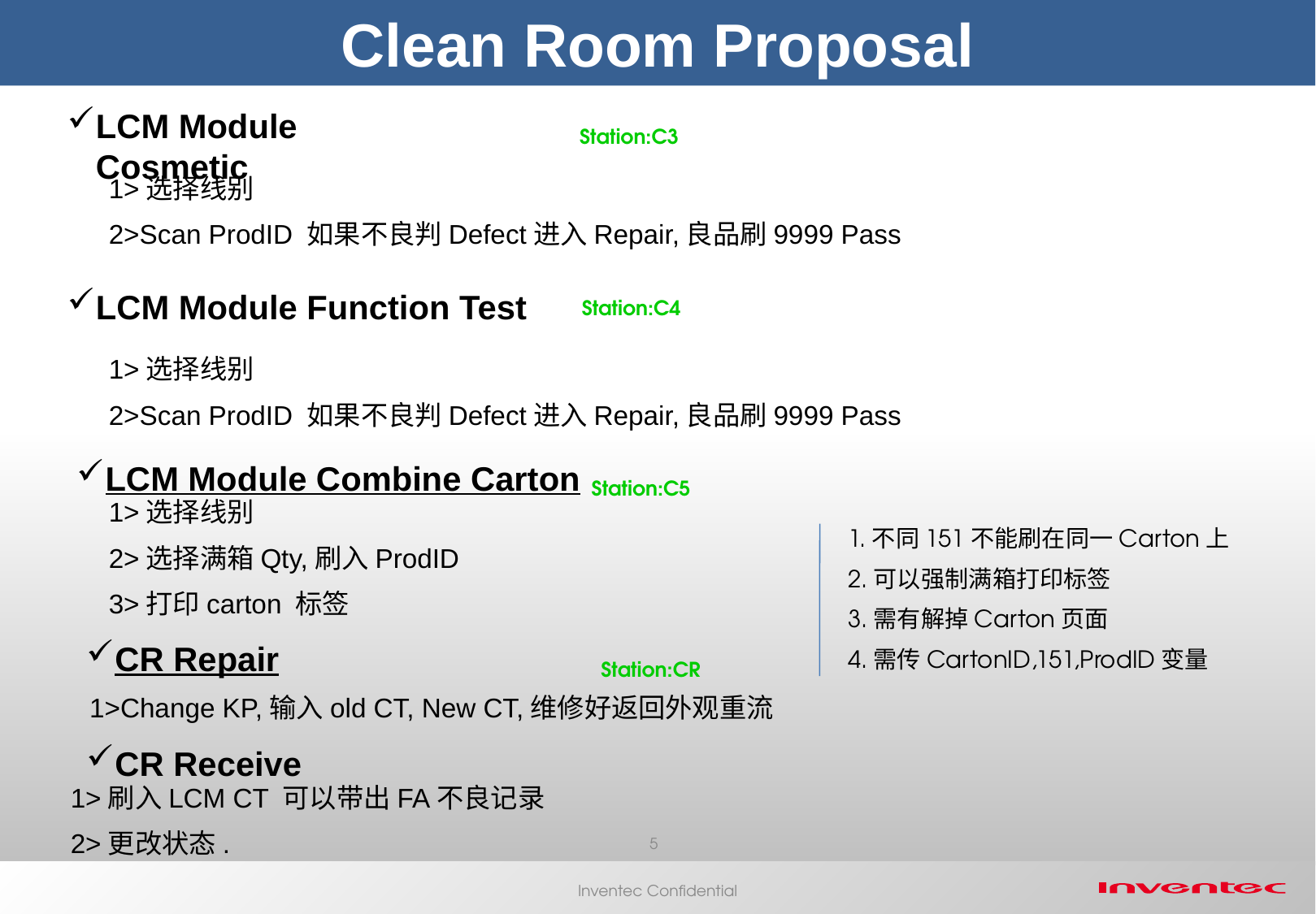

# Clean Room Proposal
LCM Module Cosmetic
Station:C3
   1>选择线别
   2>Scan ProdID 如果不良判Defect进入Repair,良品刷9999 Pass
LCM Module Function Test
Station:C4
   1>选择线别
   2>Scan ProdID 如果不良判Defect进入Repair,良品刷9999 Pass
LCM Module Combine Carton
Station:C5
   1>选择线别
   2>选择满箱Qty,刷入ProdID
   3>打印carton 标签
1.不同151不能刷在同一Carton上
2.可以强制满箱打印标签
3.需有解掉Carton页面
4.需传CartonID,151,ProdID变量
CR Repair
Station:CR
   1>Change KP,输入old CT, New CT,维修好返回外观重流
CR Receive

   1>刷入LCM CT 可以带出FA不良记录
   2>更改状态.
5
Inventec Confidential